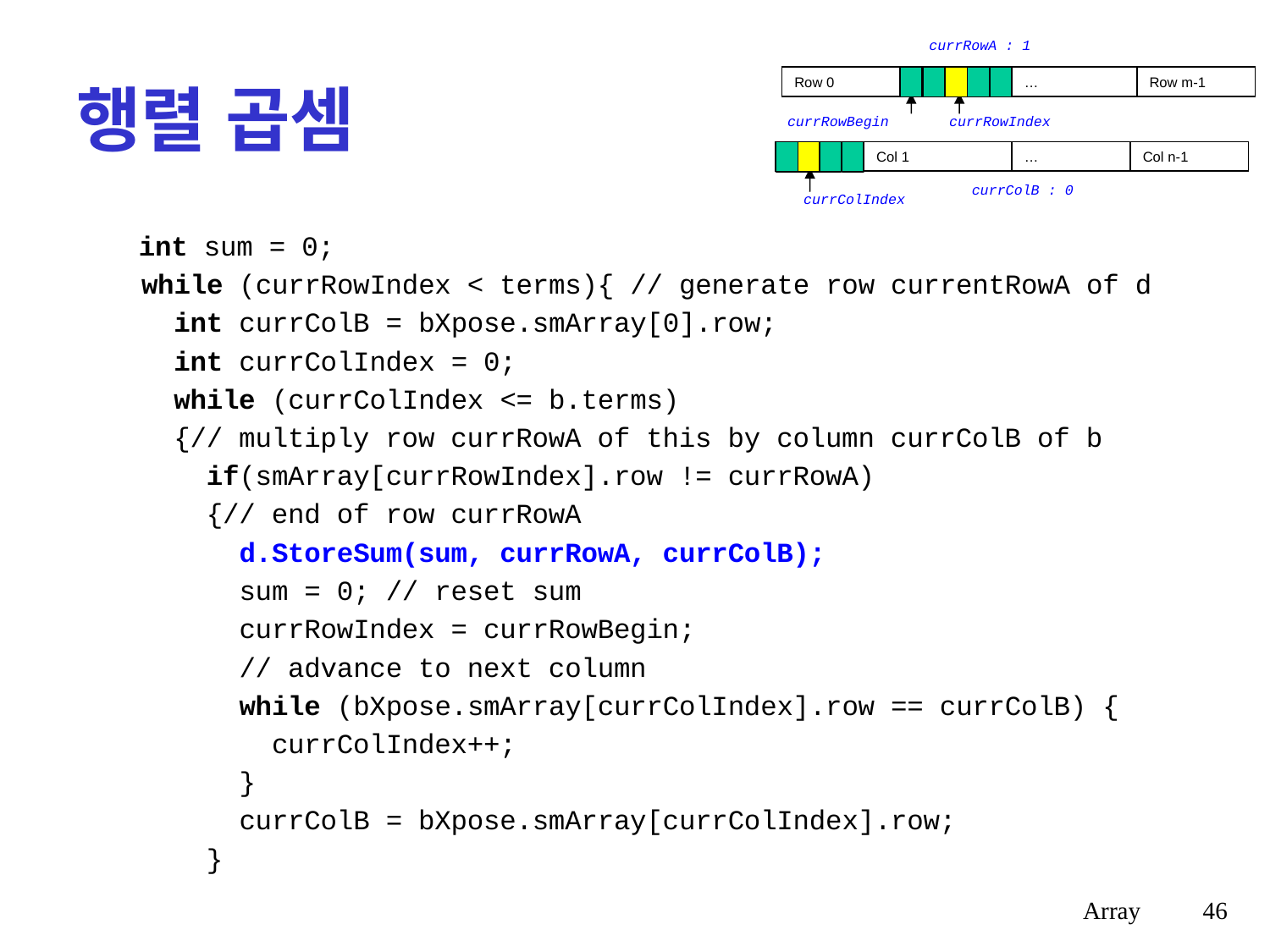

currRowA : 1
Row 0

Row m-1

…

currRowBegin
currRowIndex

Col 1
…
Col n-1

currColB : 0
currColIndex
# 행렬 곱셈
    int sum = 0;
    while (currRowIndex < terms){ // generate row currentRowA of d
      int currColB = bXpose.smArray[0].row;
      int currColIndex = 0;
      while (currColIndex <= b.terms)
      {// multiply row currRowA of this by column currColB of b
        if(smArray[currRowIndex].row != currRowA)
        {// end of row currRowA
          d.StoreSum(sum, currRowA, currColB);
          sum = 0; // reset sum
          currRowIndex = currRowBegin;
          // advance to next column
          while (bXpose.smArray[currColIndex].row == currColB) {
            currColIndex++;
          }
          currColB = bXpose.smArray[currColIndex].row;
        }
Array
46